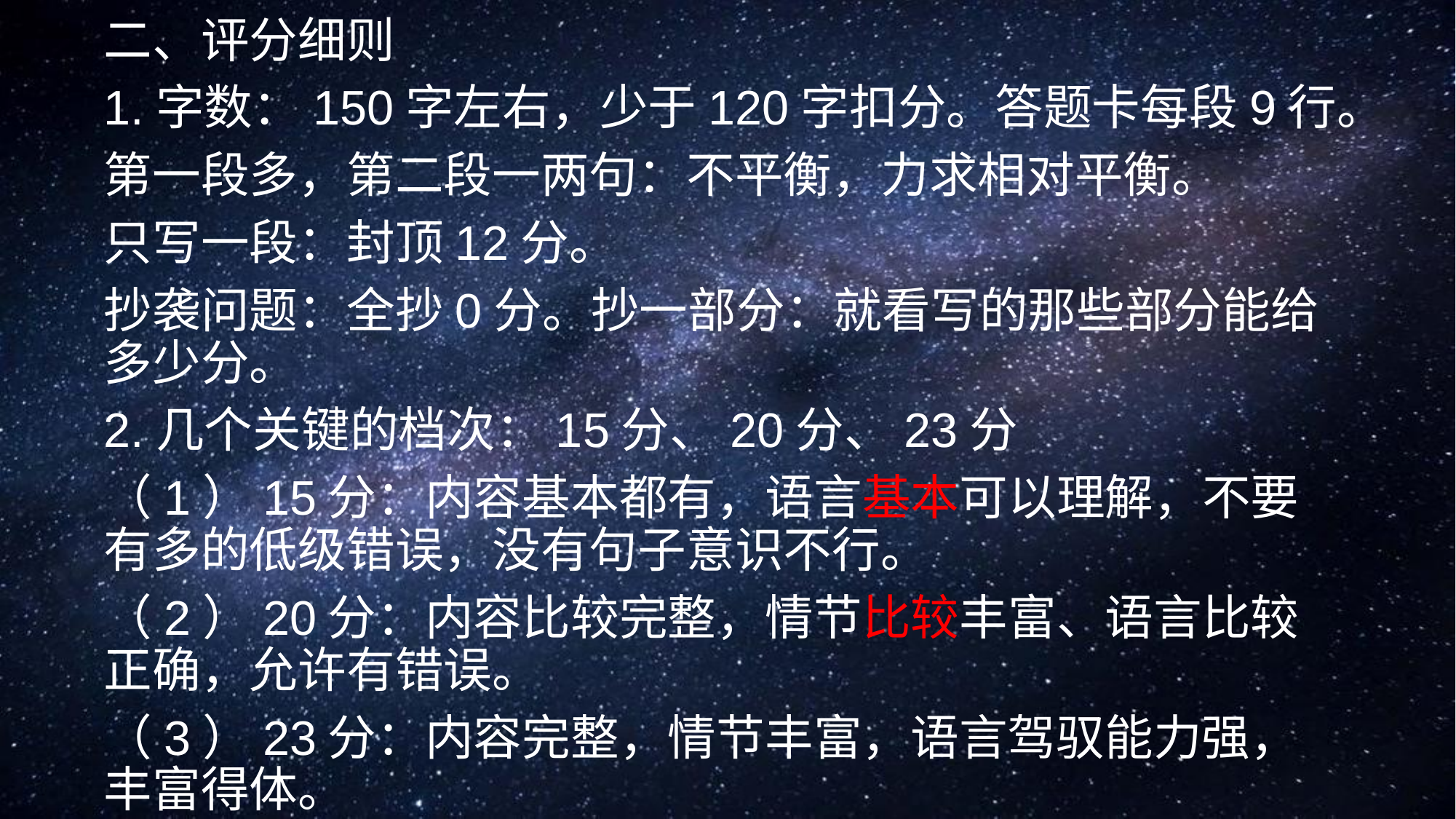

二、评分细则
1.字数：150字左右，少于120字扣分。答题卡每段9行。
第一段多，第二段一两句：不平衡，力求相对平衡。
只写一段：封顶12分。
抄袭问题：全抄0分。抄一部分：就看写的那些部分能给多少分。
2.几个关键的档次：15分、20分、23分
（1）15分：内容基本都有，语言基本可以理解，不要有多的低级错误，没有句子意识不行。
（2）20分：内容比较完整，情节比较丰富、语言比较正确，允许有错误。
（3）23分：内容完整，情节丰富，语言驾驭能力强，丰富得体。
#